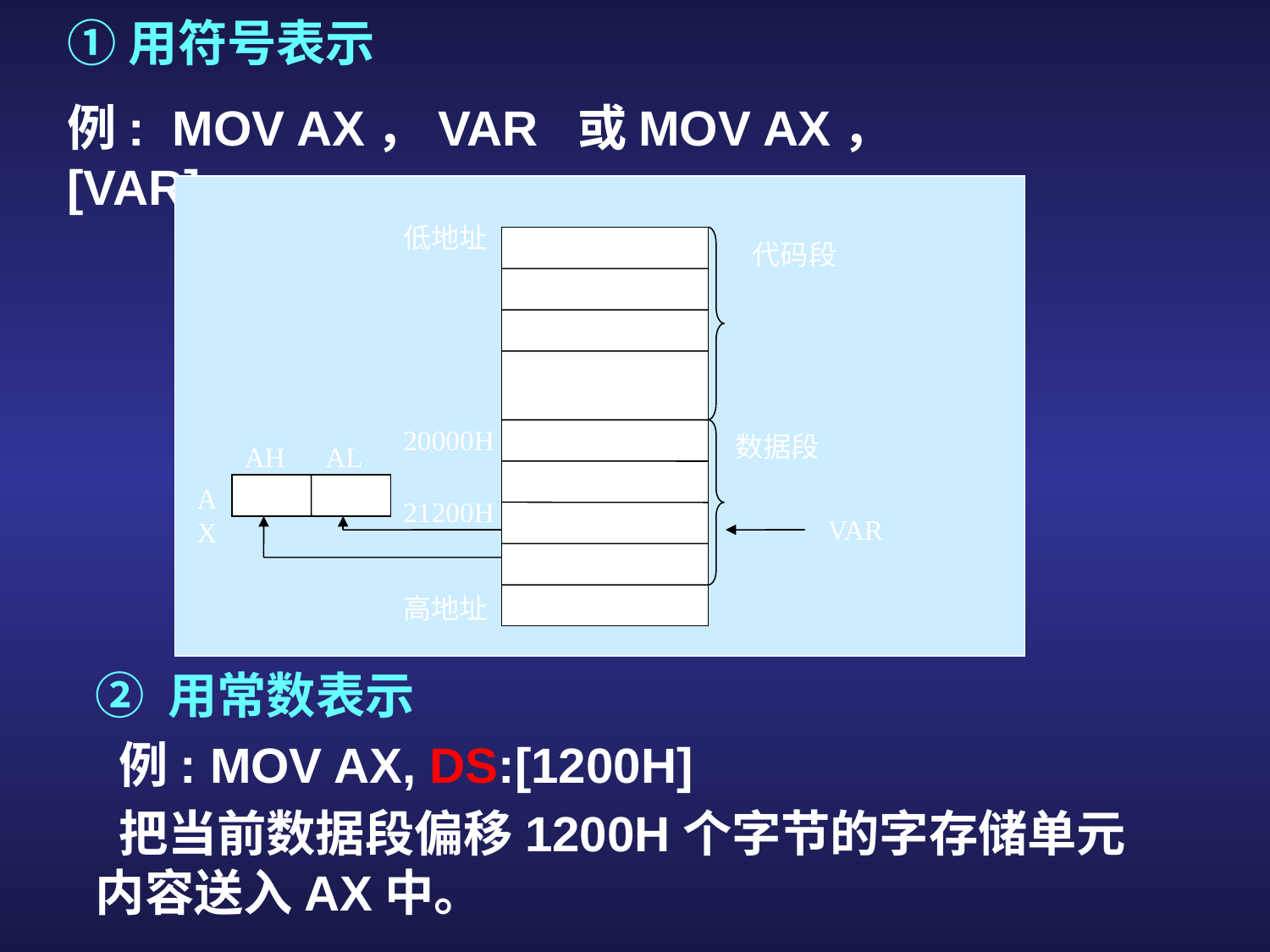

①用符号表示
例:  MOV AX，VAR  或MOV AX，[VAR]

低地址

OP

代码段

00H

12H

……
20000H

数据段
AH      AL

……
26H  58H
AX

21200H

58H
VAR

26H

高地址

……
② 用常数表示
 例: MOV AX, DS:[1200H]
 把当前数据段偏移1200H个字节的字存储单元内容送入AX中。